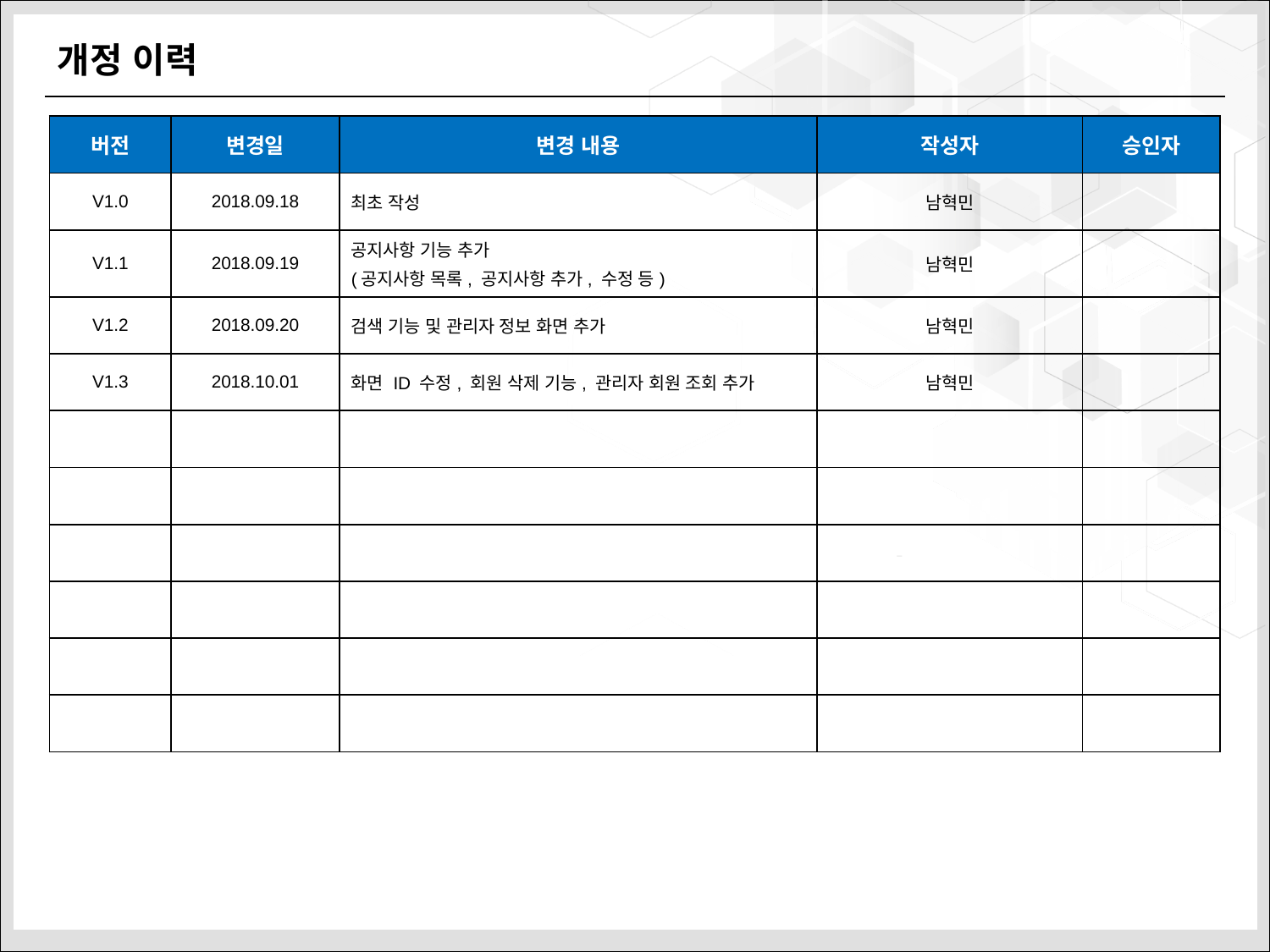

개정 이력
| 버전 | 변경일 | 변경 내용 | 작성자 | 승인자 |
| --- | --- | --- | --- | --- |
| V1.0 | 2018.09.18 | 최초 작성 | 남혁민 |  |
| V1.1 | 2018.09.19 | 공지사항 기능 추가 (공지사항 목록, 공지사항 추가, 수정 등) | 남혁민 |  |
| V1.2 | 2018.09.20 | 검색 기능 및 관리자 정보 화면 추가 | 남혁민 |  |
| V1.3 | 2018.10.01 | 화면 ID 수정, 회원 삭제 기능, 관리자 회원 조회 추가 | 남혁민 |  |
|  |  |  |  |  |
|  |  |  |  |  |
|  |  |  |  |  |
|  |  |  |  |  |
|  |  |  |  |  |
|  |  |  |  |  |